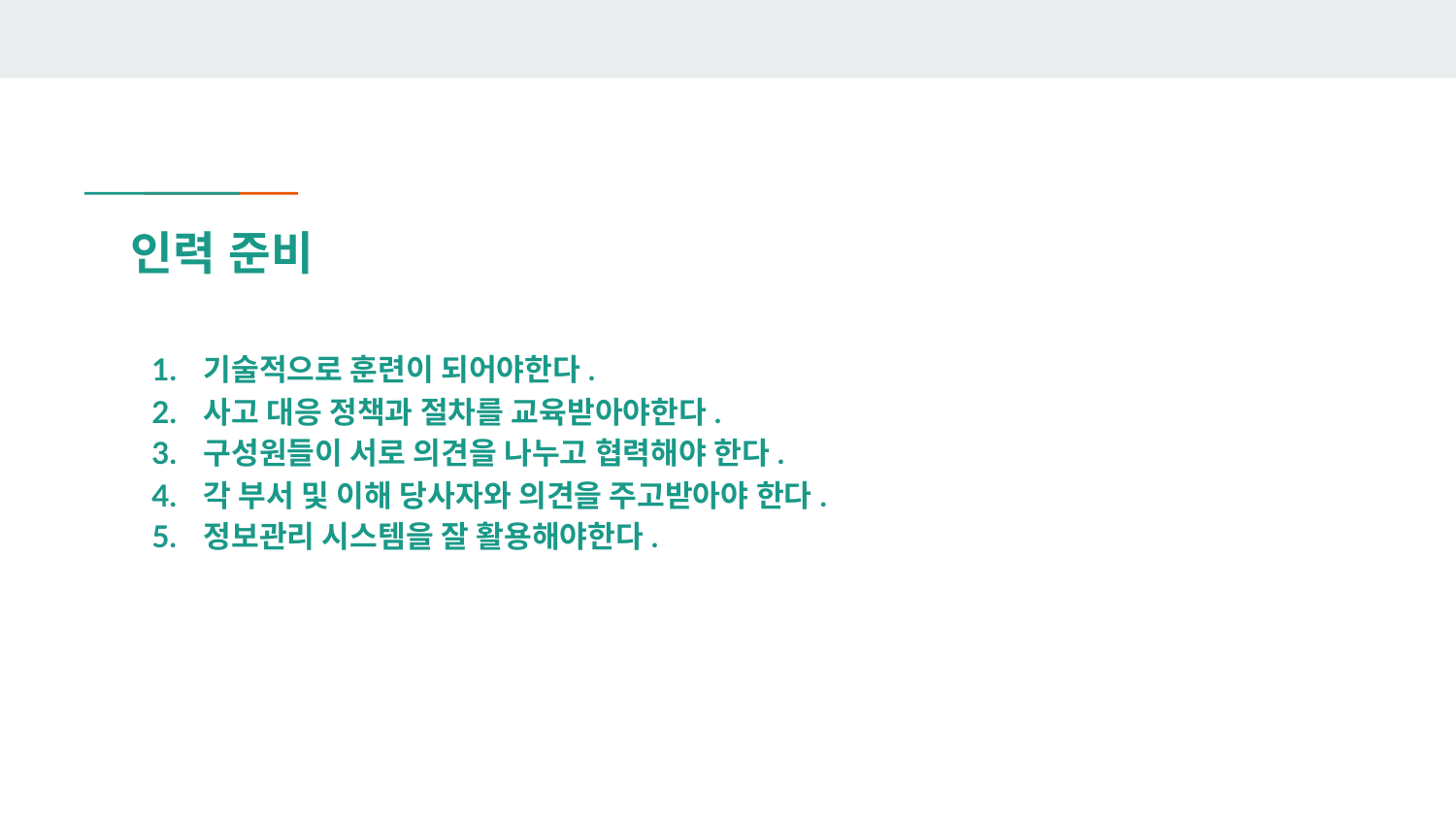

# 인력 준비
기술적으로 훈련이 되어야한다.
사고 대응 정책과 절차를 교육받아야한다.
구성원들이 서로 의견을 나누고 협력해야 한다.
각 부서 및 이해 당사자와 의견을 주고받아야 한다.
정보관리 시스템을 잘 활용해야한다.